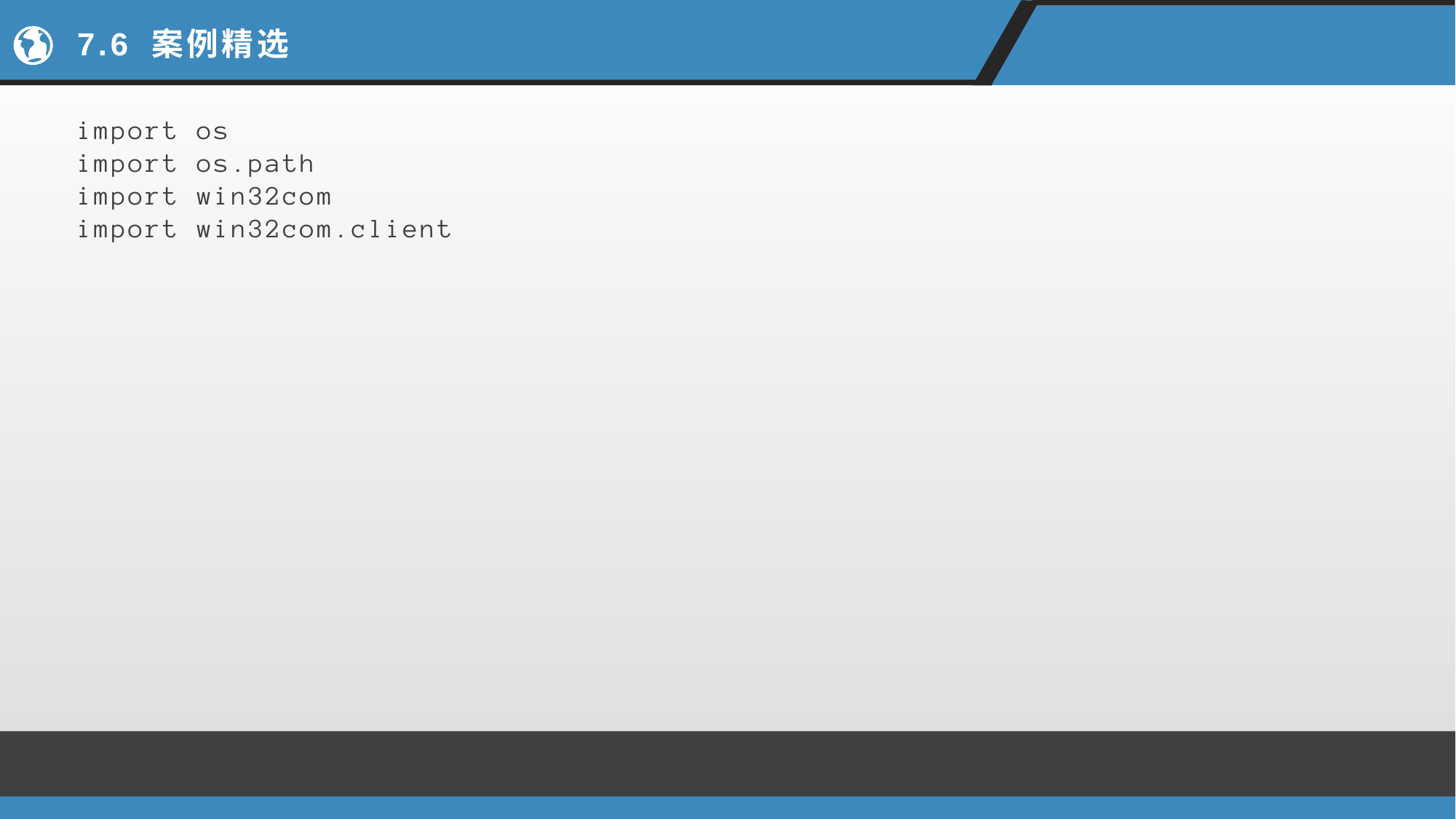

# 7.6 案例精选

import os
import os.path
import win32com
import win32com.client